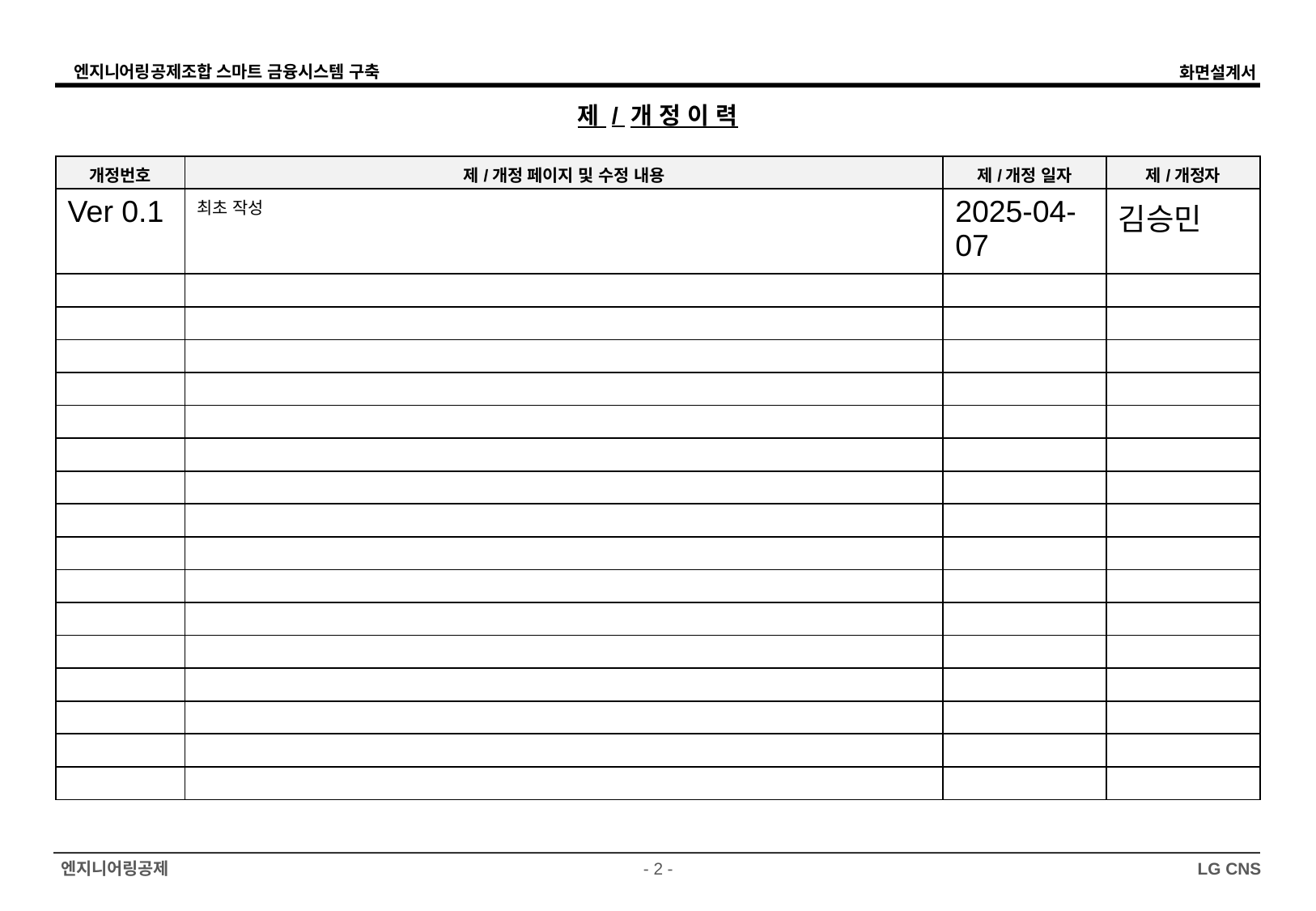

제 / 개 정 이 력
| 개정번호 | 제/개정 페이지 및 수정 내용 | 제/개정 일자 | 제/개정자 |
| --- | --- | --- | --- |
| Ver 0.1 | 최초 작성 | 2025-04-07 | 김승민 |
|  |  |  |  |
|  |  |  |  |
|  |  |  |  |
|  |  |  |  |
|  |  |  |  |
|  |  |  |  |
|  |  |  |  |
|  |  |  |  |
|  |  |  |  |
|  |  |  |  |
|  |  |  |  |
|  |  |  |  |
|  |  |  |  |
|  |  |  |  |
|  |  |  |  |
|  |  |  |  |